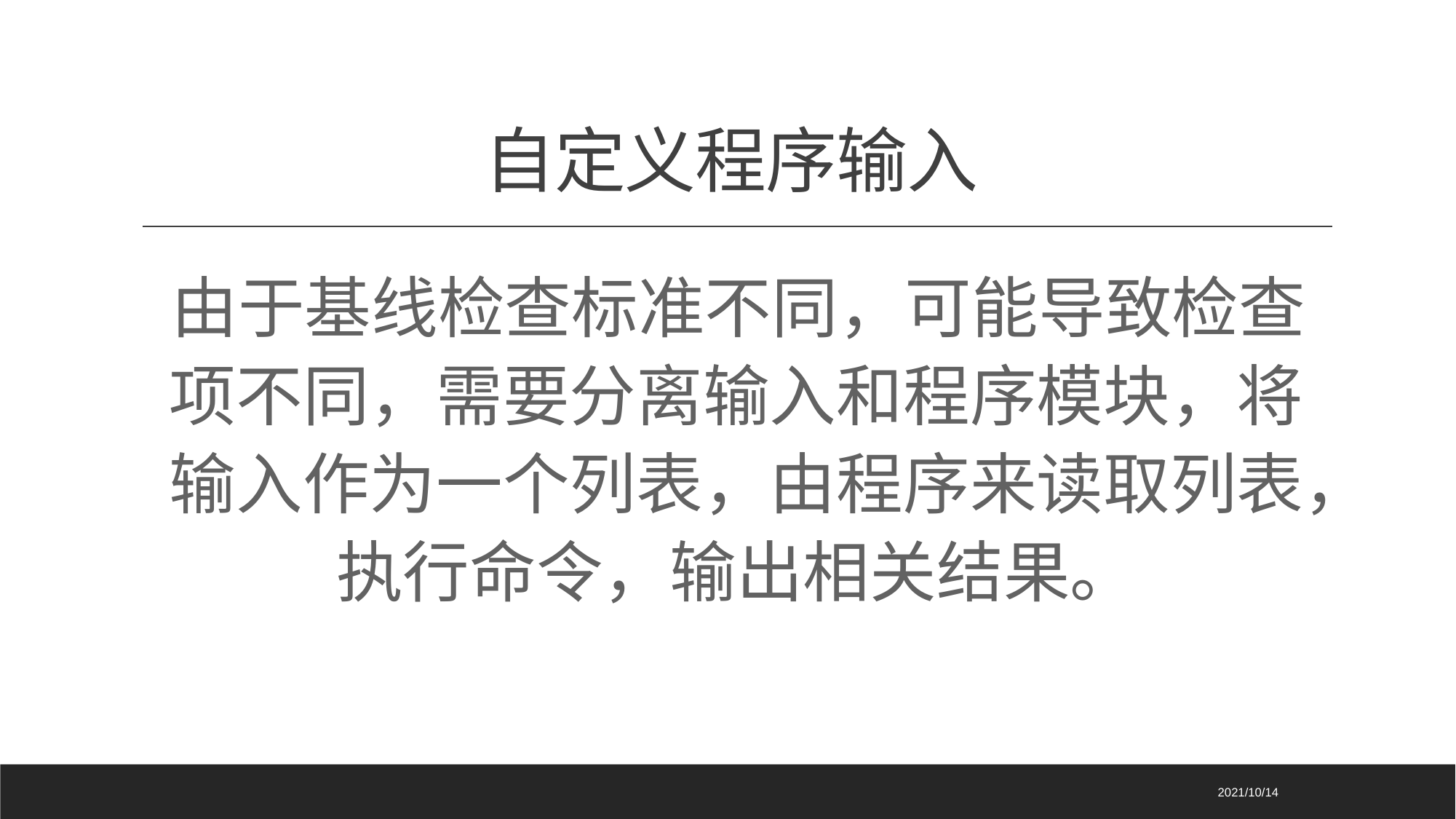

# 自定义程序输入
由于基线检查标准不同，可能导致检查项不同，需要分离输入和程序模块，将输入作为一个列表，由程序来读取列表，执行命令，输出相关结果。
2021/10/14